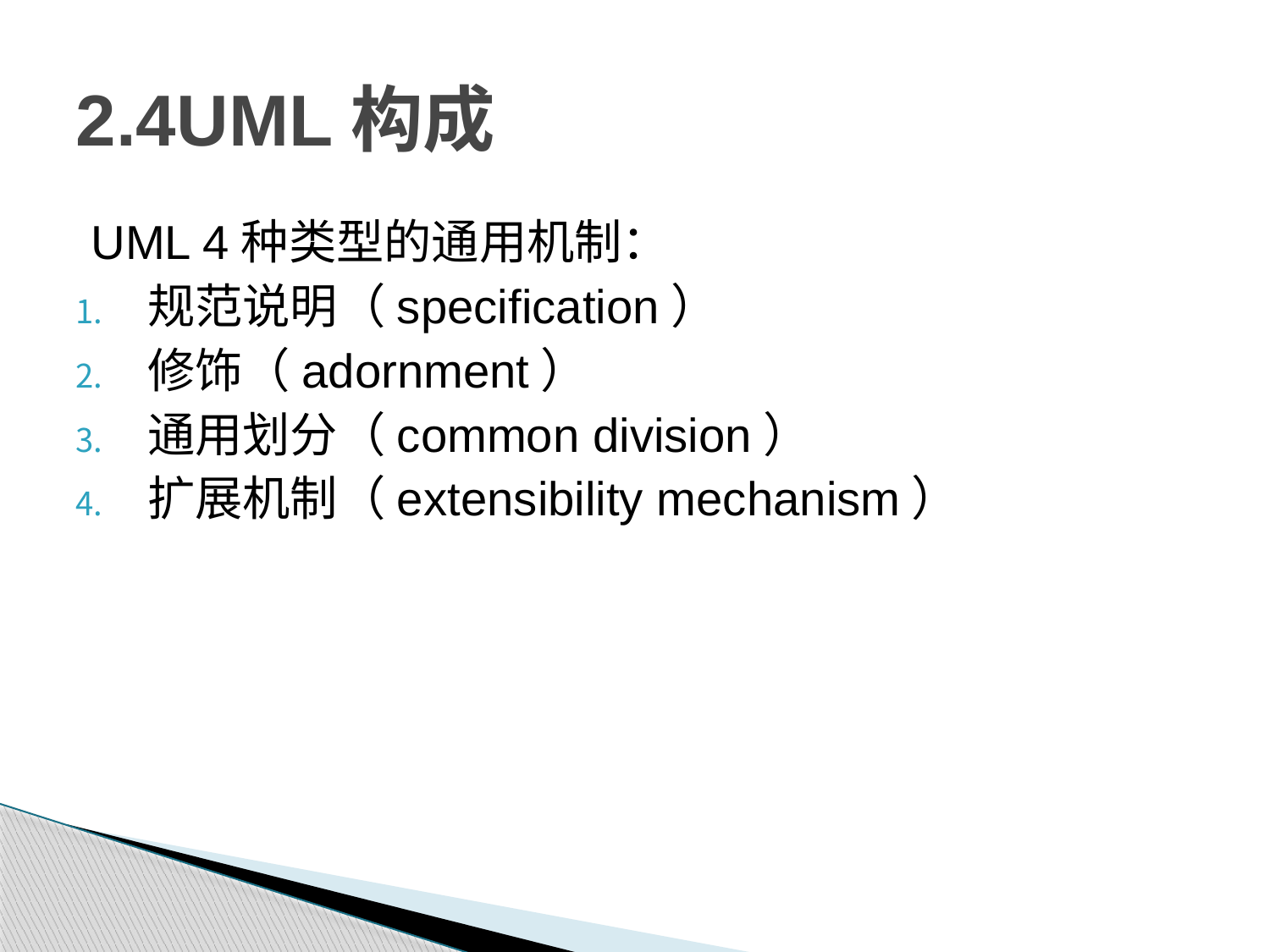

# 2.4UML构成
UML 4种类型的通用机制：
规范说明（specification）
修饰（adornment）
通用划分（common division）
扩展机制（extensibility mechanism）